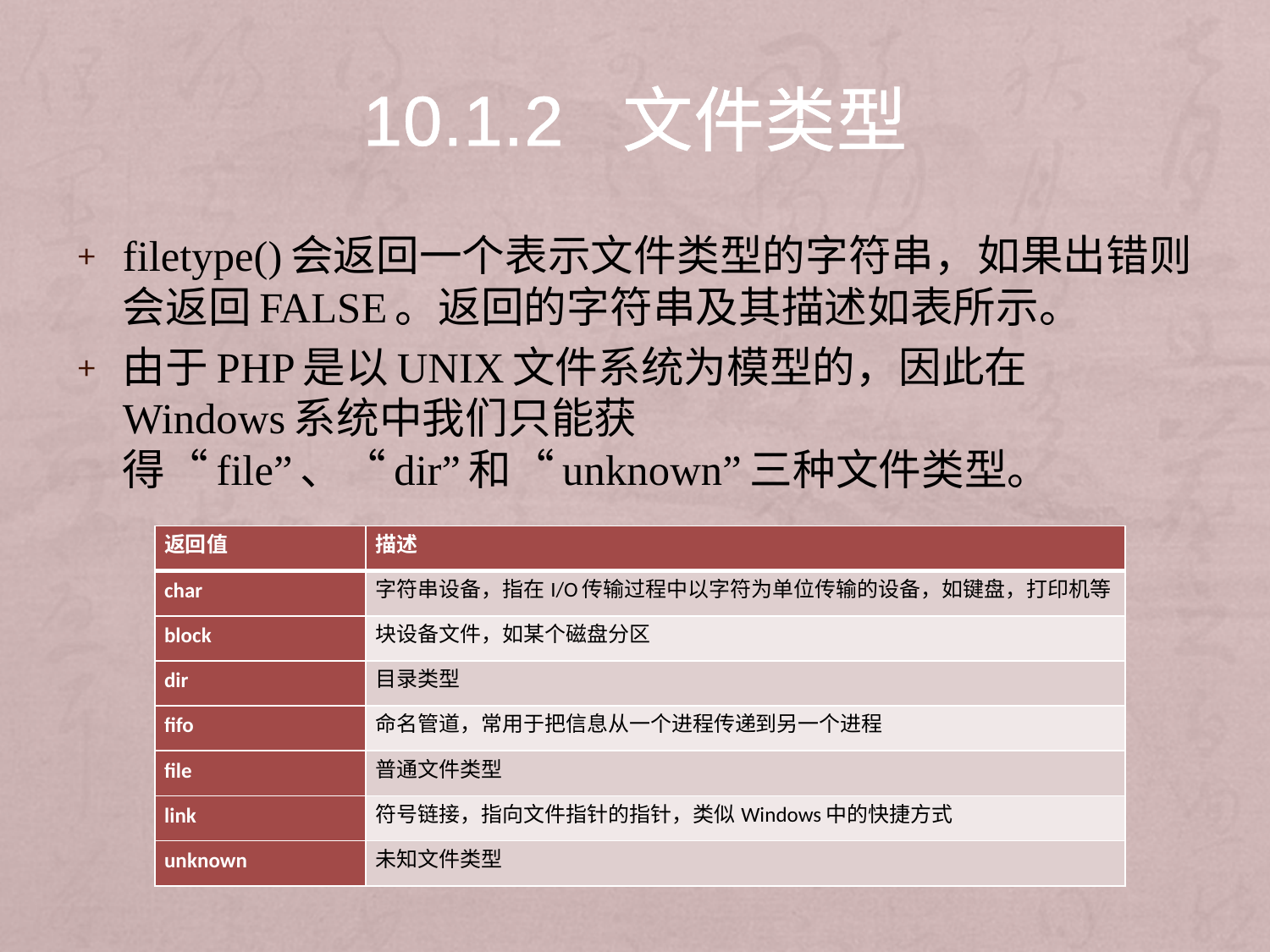

# 10.1.2  文件类型
filetype()会返回一个表示文件类型的字符串，如果出错则会返回FALSE。返回的字符串及其描述如表所示。
由于PHP是以UNIX文件系统为模型的，因此在Windows系统中我们只能获得“file”、“dir”和“unknown”三种文件类型。
| 返回值 | 描述 |
| --- | --- |
| char | 字符串设备，指在I/O传输过程中以字符为单位传输的设备，如键盘，打印机等 |
| block | 块设备文件，如某个磁盘分区 |
| dir | 目录类型 |
| fifo | 命名管道，常用于把信息从一个进程传递到另一个进程 |
| file | 普通文件类型 |
| link | 符号链接，指向文件指针的指针，类似Windows中的快捷方式 |
| unknown | 未知文件类型 |